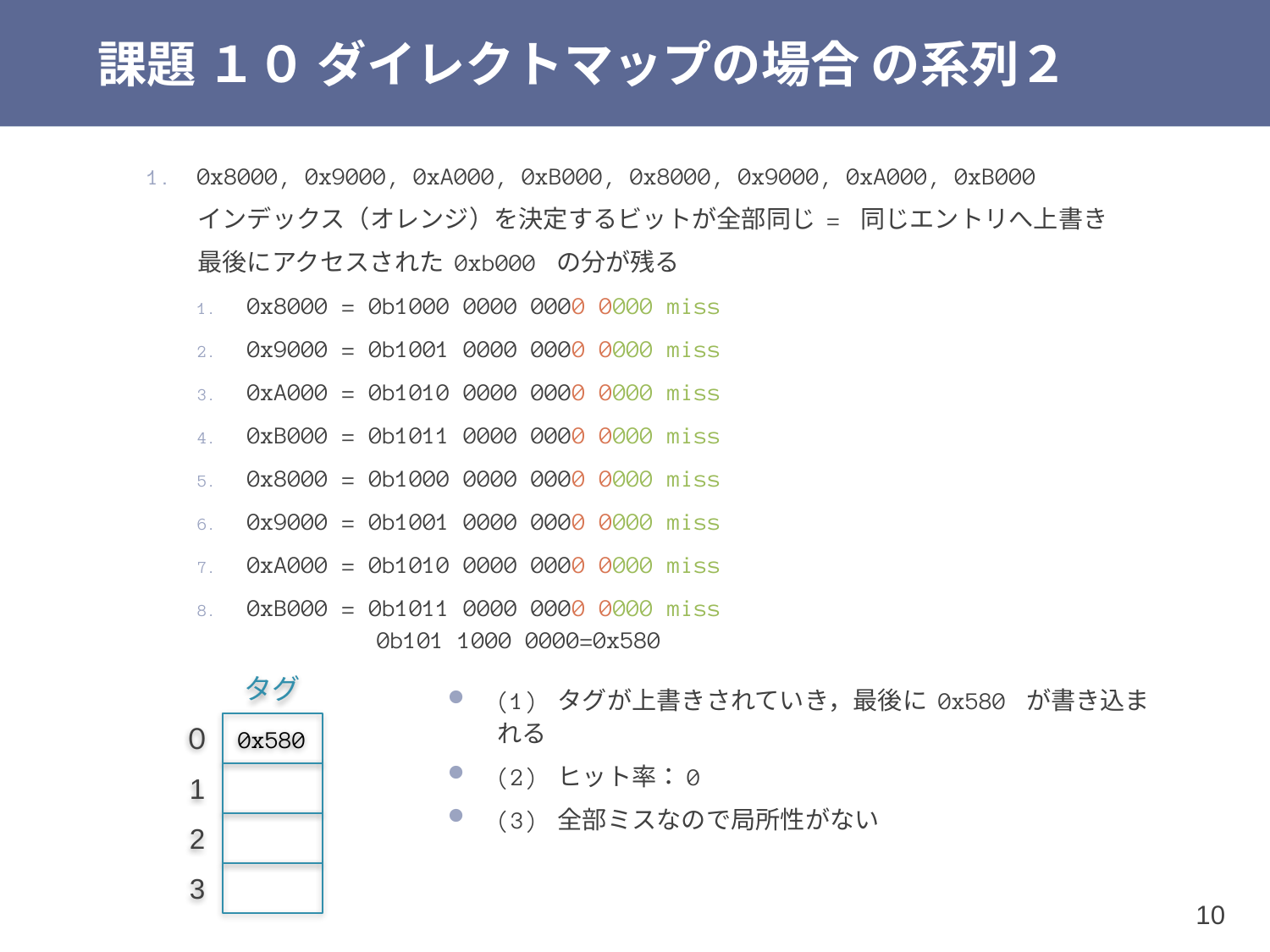

# 課題 １０ ダイレクトマップの場合 の系列２
0x8000, 0x9000, 0xA000, 0xB000, 0x8000, 0x9000, 0xA000, 0xB000
インデックス（オレンジ）を決定するビットが全部同じ = 同じエントリへ上書き
最後にアクセスされた 0xb000 の分が残る
0x8000 = 0b1000 0000 0000 0000 miss
0x9000 = 0b1001 0000 0000 0000 miss
0xA000 = 0b1010 0000 0000 0000 miss
0xB000 = 0b1011 0000 0000 0000 miss
0x8000 = 0b1000 0000 0000 0000 miss
0x9000 = 0b1001 0000 0000 0000 miss
0xA000 = 0b1010 0000 0000 0000 miss
0xB000 = 0b1011 0000 0000 0000 miss
　　　　　0b101 1000 0000=0x580

タグ
(1) タグが上書きされていき，最後に 0x580 が書き込まれる
(2) ヒット率：0
(3) 全部ミスなので局所性がない

０
0x580
1

2

3